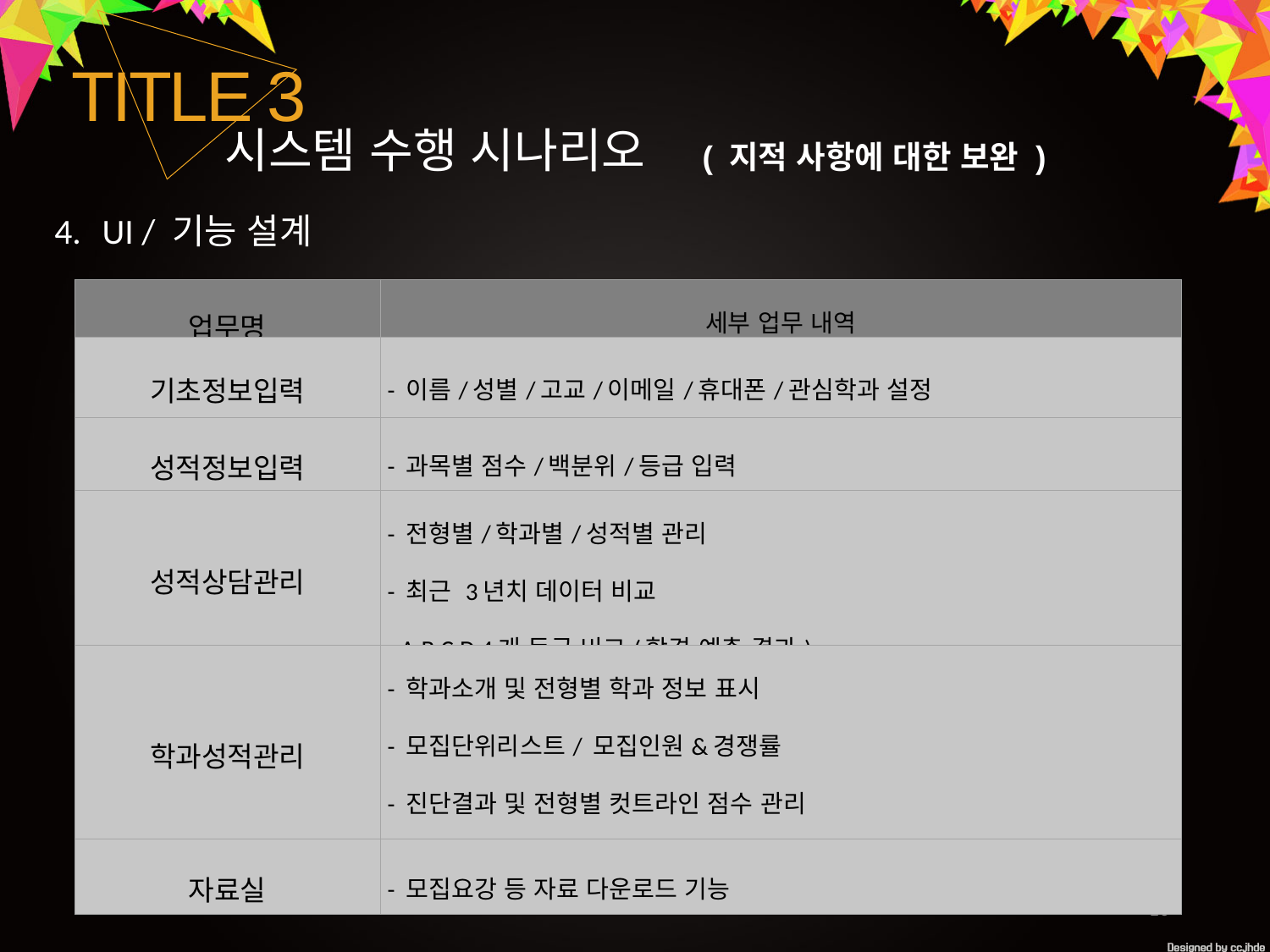

TITLE 3
시스템 수행 시나리오
( 지적 사항에 대한 보완 )
UI / 기능 설계

| 업무명 | 세부 업무 내역 |
| --- | --- |
| 기초정보입력 | - 이름/성별/고교/이메일/휴대폰/관심학과 설정 |
| 성적정보입력 | - 과목별 점수/백분위/등급 입력 |
| 성적상담관리 | - 전형별/학과별/성적별 관리 - 최근 3년치 데이터 비교 - A,B,C,D 4개 등급 비교(합격 예측 결과) |
| 학과성적관리 | - 학과소개 및 전형별 학과 정보 표시 - 모집단위리스트/ 모집인원&경쟁률 - 진단결과 및 전형별 컷트라인 점수 관리 - 최초합격자 및 최종등록자 데이터 관리 |
| 자료실 | - 모집요강 등 자료 다운로드 기능 |
10